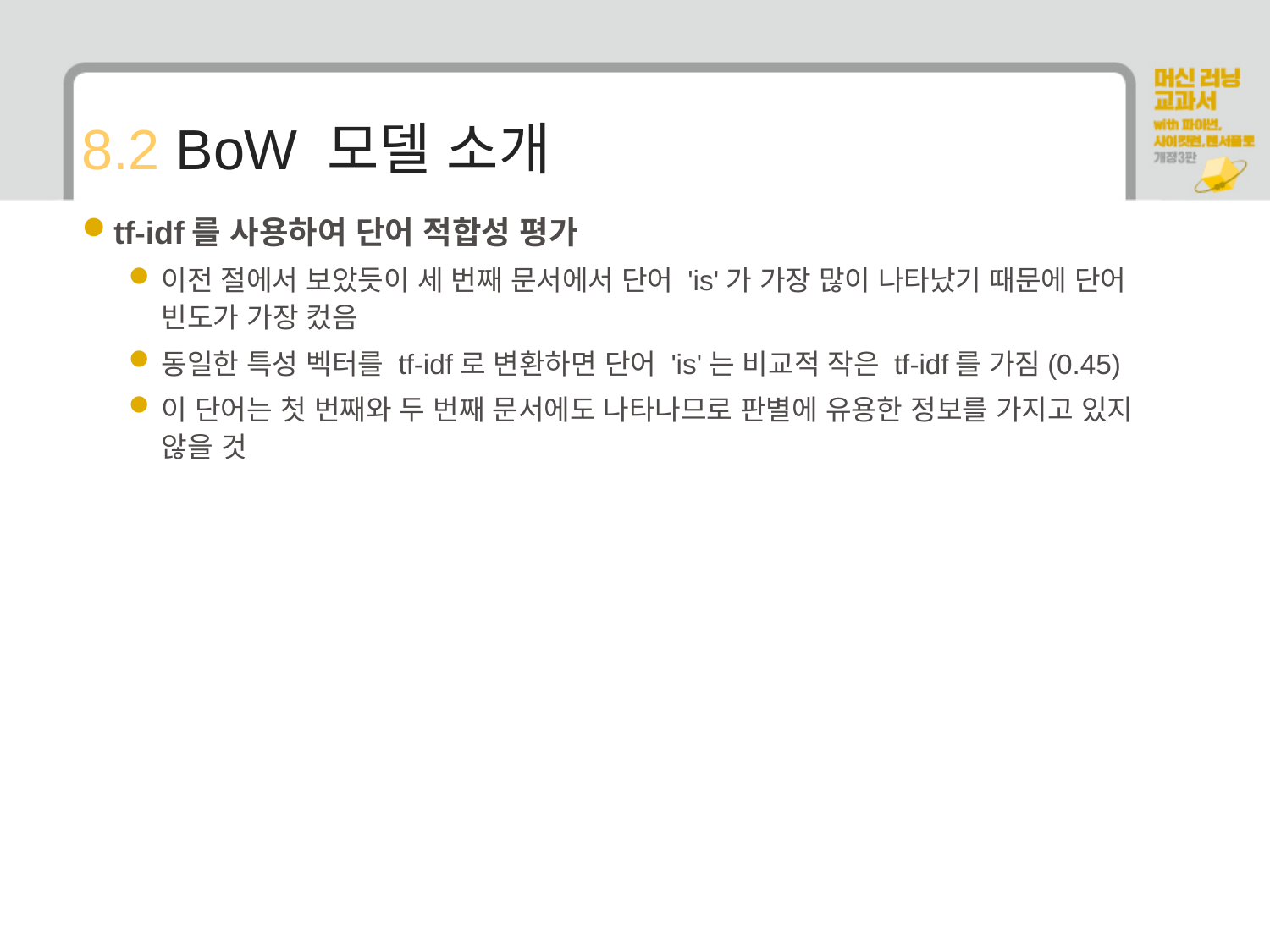

# 8.2 BoW 모델 소개
tf-idf를 사용하여 단어 적합성 평가
이전 절에서 보았듯이 세 번째 문서에서 단어 'is'가 가장 많이 나타났기 때문에 단어 빈도가 가장 컸음
동일한 특성 벡터를 tf-idf로 변환하면 단어 'is'는 비교적 작은 tf-idf를 가짐(0.45)
이 단어는 첫 번째와 두 번째 문서에도 나타나므로 판별에 유용한 정보를 가지고 있지 않을 것